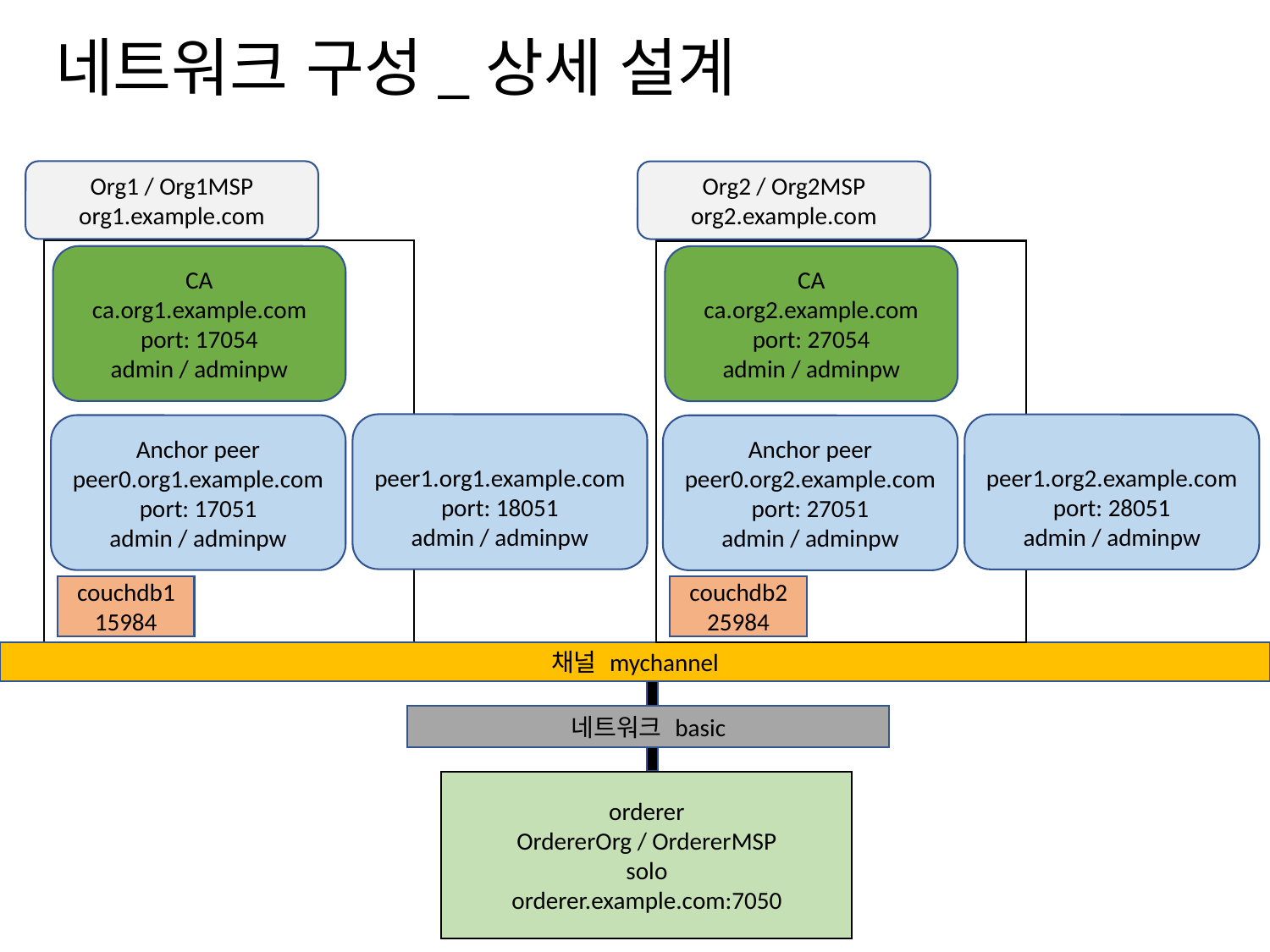

# 네트워크 구성_상세 설계
Org1 / Org1MSP
org1.example.com
Org2 / Org2MSP
org2.example.com

CA
ca.org1.example.com
port: 17054
admin / adminpw
CA
ca.org2.example.com
port: 27054
admin / adminpw
peer1.org1.example.com
port: 18051
admin / adminpw
peer1.org2.example.com
port: 28051
admin / adminpw
Anchor peer
peer0.org1.example.com
port: 17051
admin / adminpw
Anchor peer
peer0.org2.example.com
port: 27051
admin / adminpw
couchdb1
15984
couchdb2
25984
채널 mychannel

네트워크 basic
orderer
OrdererOrg / OrdererMSP
solo
orderer.example.com:7050